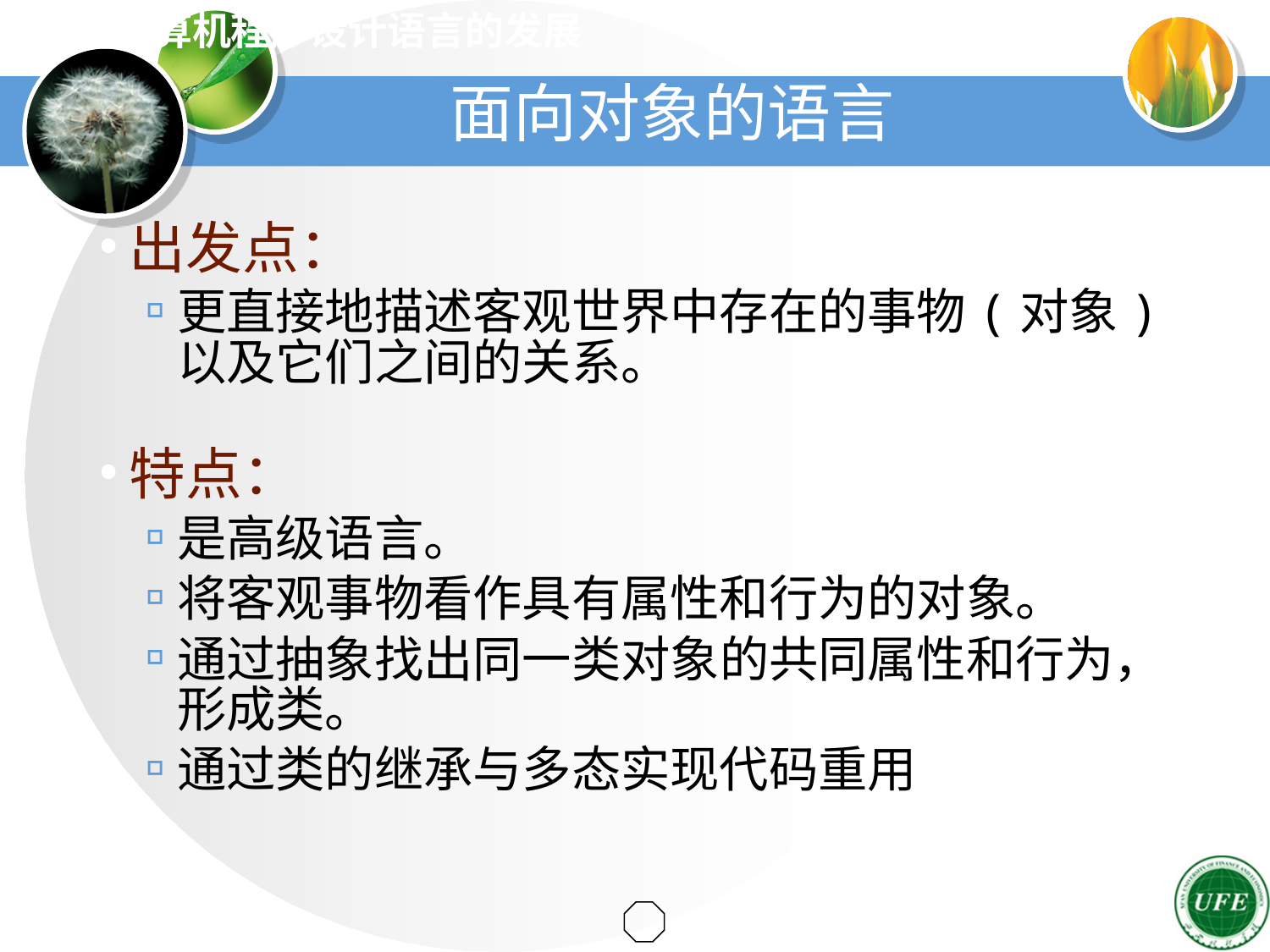

1.1 计算机程序设计语言的发展
# 面向对象的语言
出发点：
更直接地描述客观世界中存在的事物(对象)以及它们之间的关系。

特点：
是高级语言。
将客观事物看作具有属性和行为的对象。
通过抽象找出同一类对象的共同属性和行为，形成类。
通过类的继承与多态实现代码重用

20